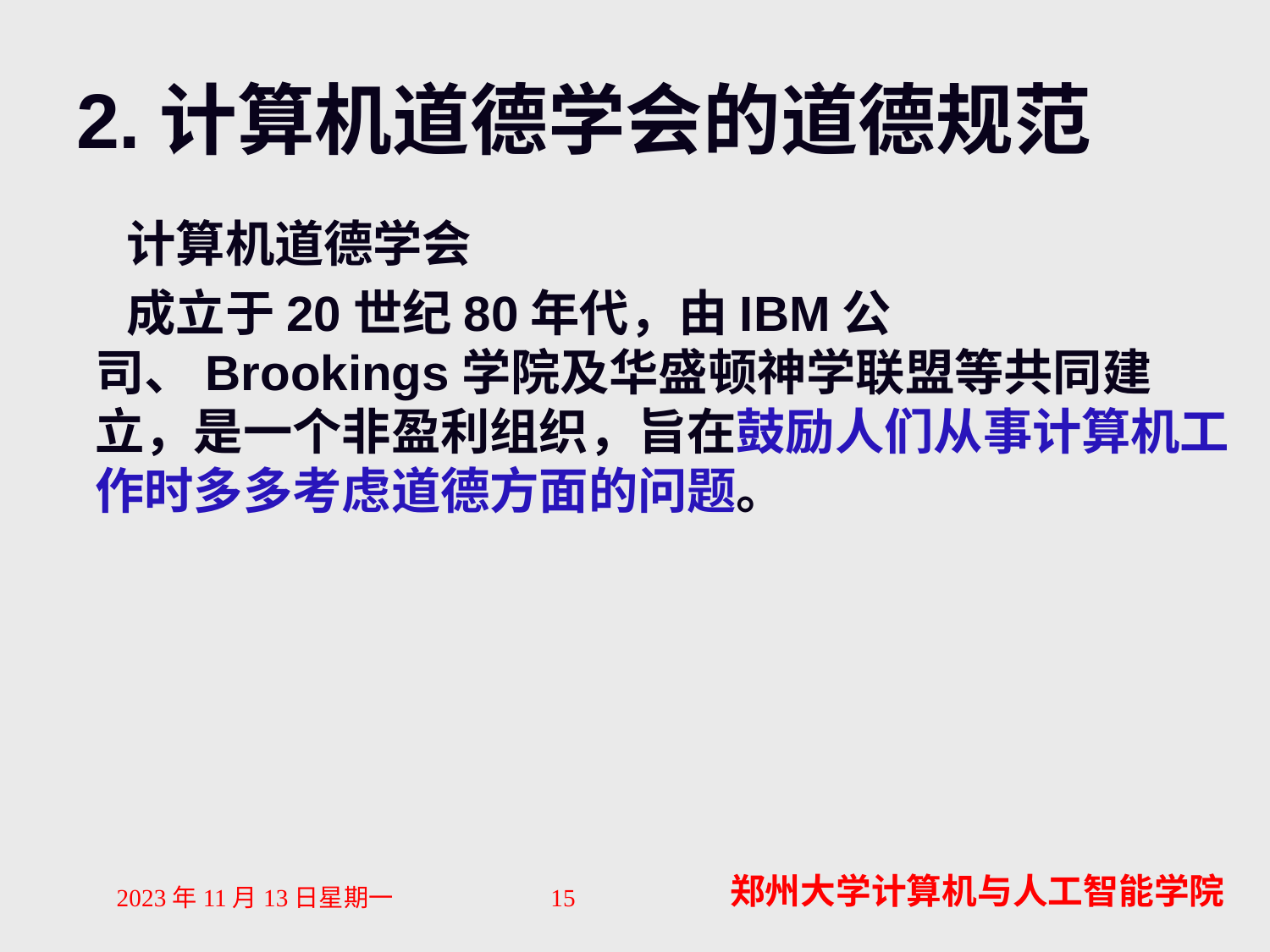

# 2.计算机道德学会的道德规范
      计算机道德学会
      成立于20世纪80年代，由IBM公司、Brookings学院及华盛顿神学联盟等共同建立，是一个非盈利组织，旨在鼓励人们从事计算机工作时多多考虑道德方面的问题。